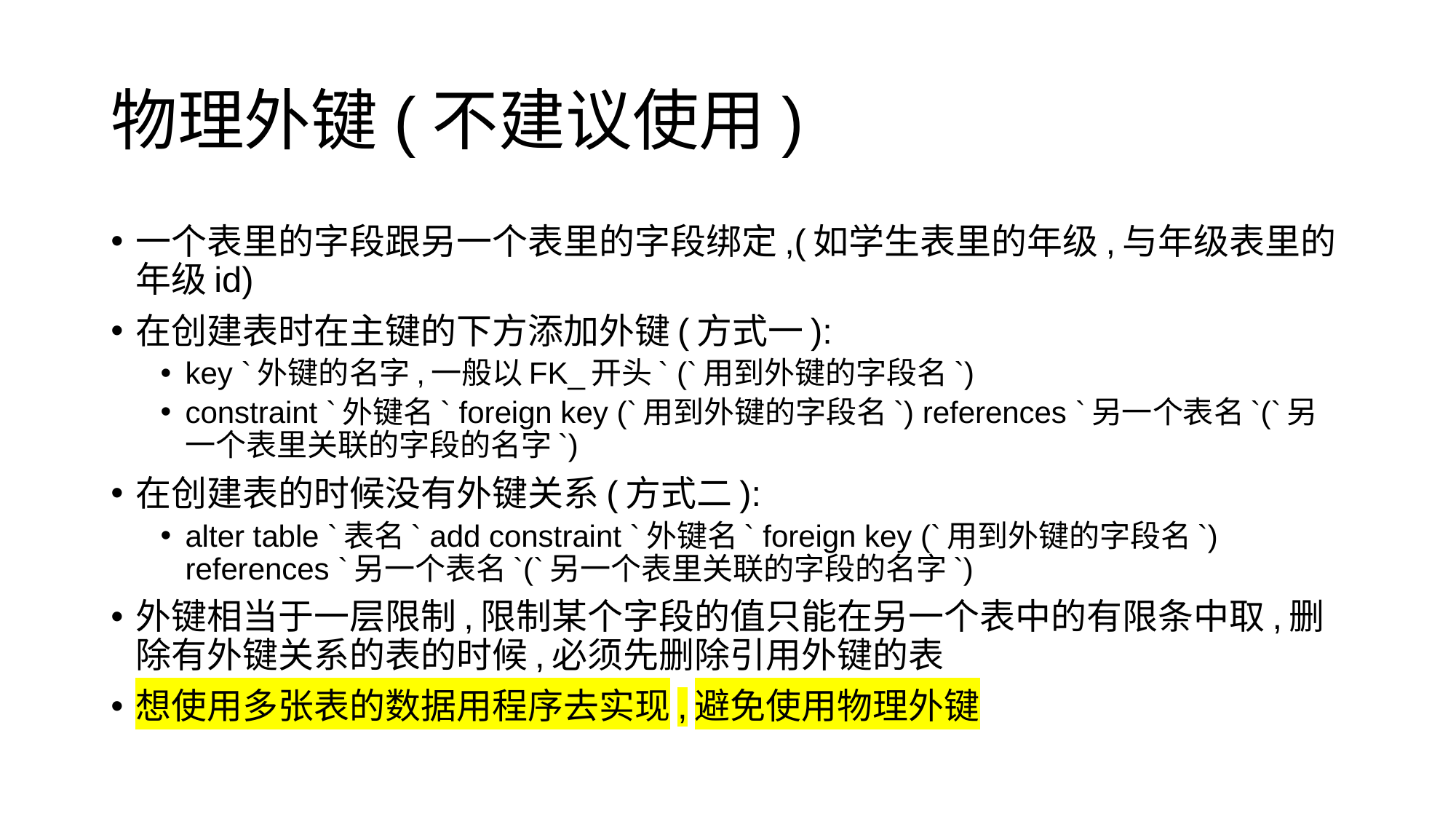

# 物理外键(不建议使用)
一个表里的字段跟另一个表里的字段绑定,(如学生表里的年级,与年级表里的年级id)
在创建表时在主键的下方添加外键(方式一):
key `外键的名字,一般以FK_开头` (`用到外键的字段名`)
constraint `外键名` foreign key (`用到外键的字段名`) references `另一个表名`(`另一个表里关联的字段的名字`)
在创建表的时候没有外键关系(方式二):
alter table `表名` add constraint `外键名` foreign key (`用到外键的字段名`) references `另一个表名`(`另一个表里关联的字段的名字`)
外键相当于一层限制,限制某个字段的值只能在另一个表中的有限条中取,删除有外键关系的表的时候,必须先删除引用外键的表
想使用多张表的数据用程序去实现,避免使用物理外键